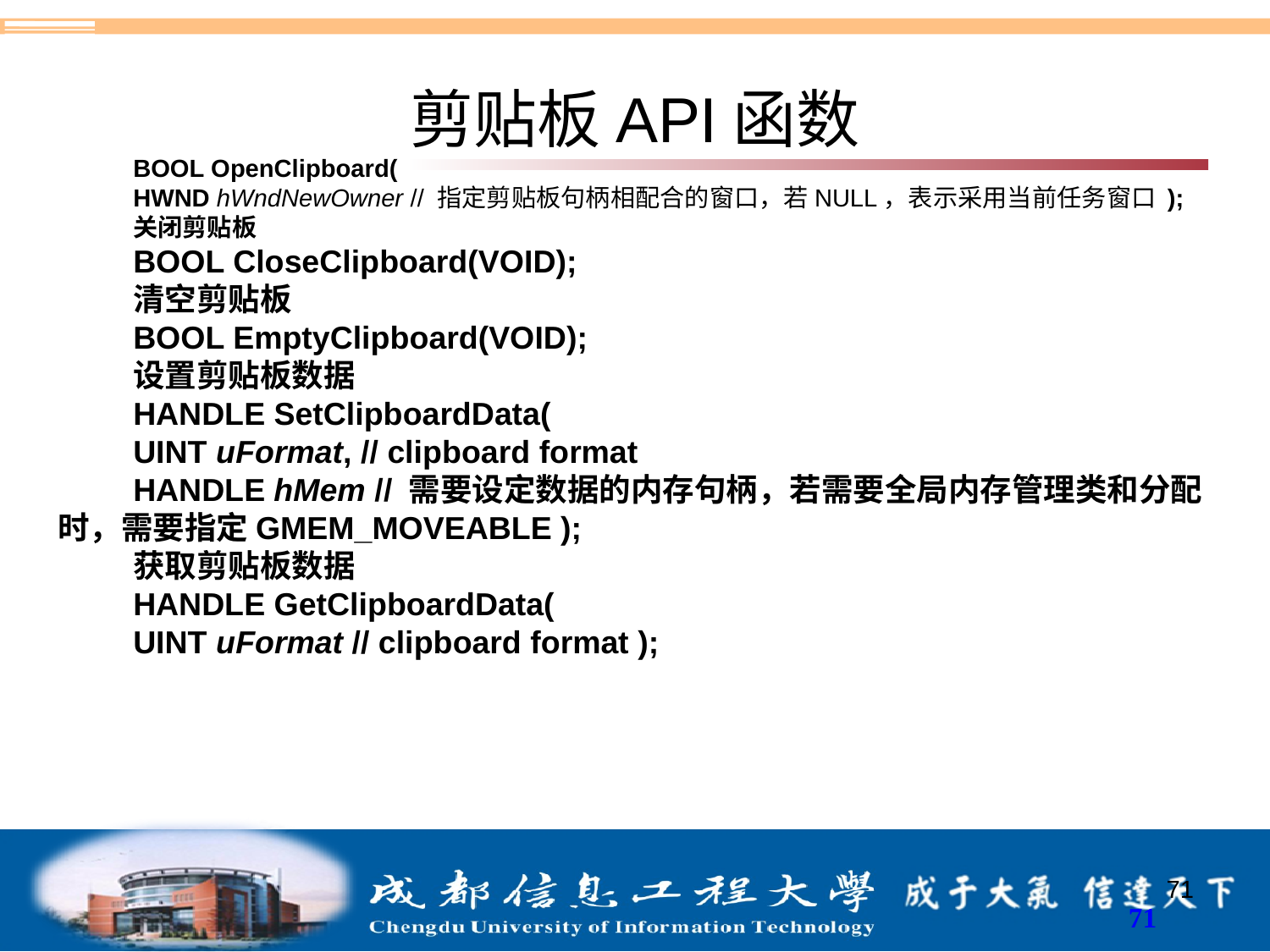

# 剪贴板API函数
BOOL OpenClipboard(
HWND hWndNewOwner // 指定剪贴板句柄相配合的窗口，若NULL，表示采用当前任务窗口 );
关闭剪贴板
BOOL CloseClipboard(VOID);
清空剪贴板
BOOL EmptyClipboard(VOID);
设置剪贴板数据
HANDLE SetClipboardData(
UINT uFormat, // clipboard format
HANDLE hMem // 需要设定数据的内存句柄，若需要全局内存管理类和分配时，需要指定GMEM_MOVEABLE );
获取剪贴板数据
HANDLE GetClipboardData(
UINT uFormat // clipboard format );